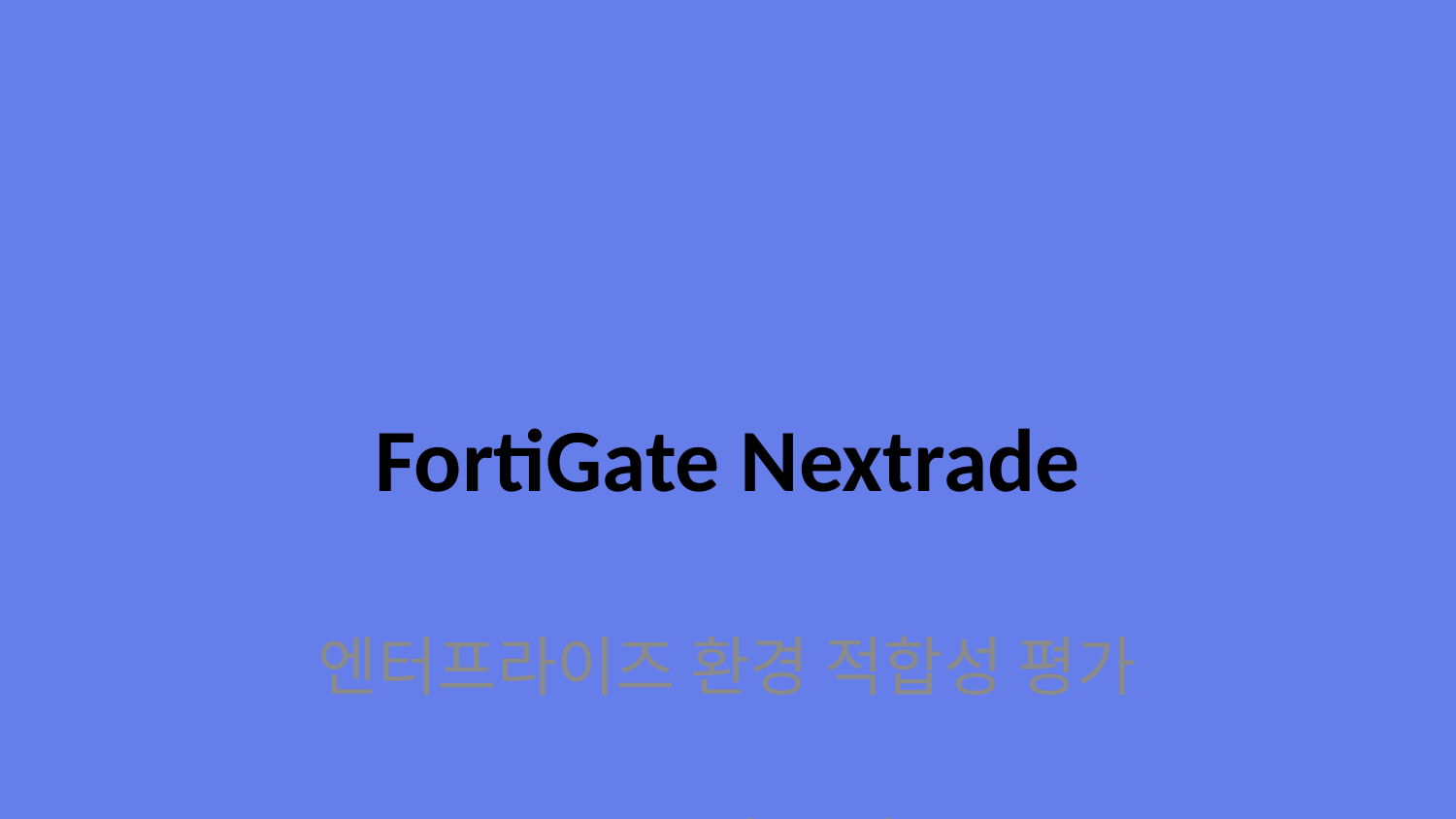

# FortiGate Nextrade
엔터프라이즈 환경 적합성 평가

2025년 7월

차세대 네트워크 보안 관리 플랫폼